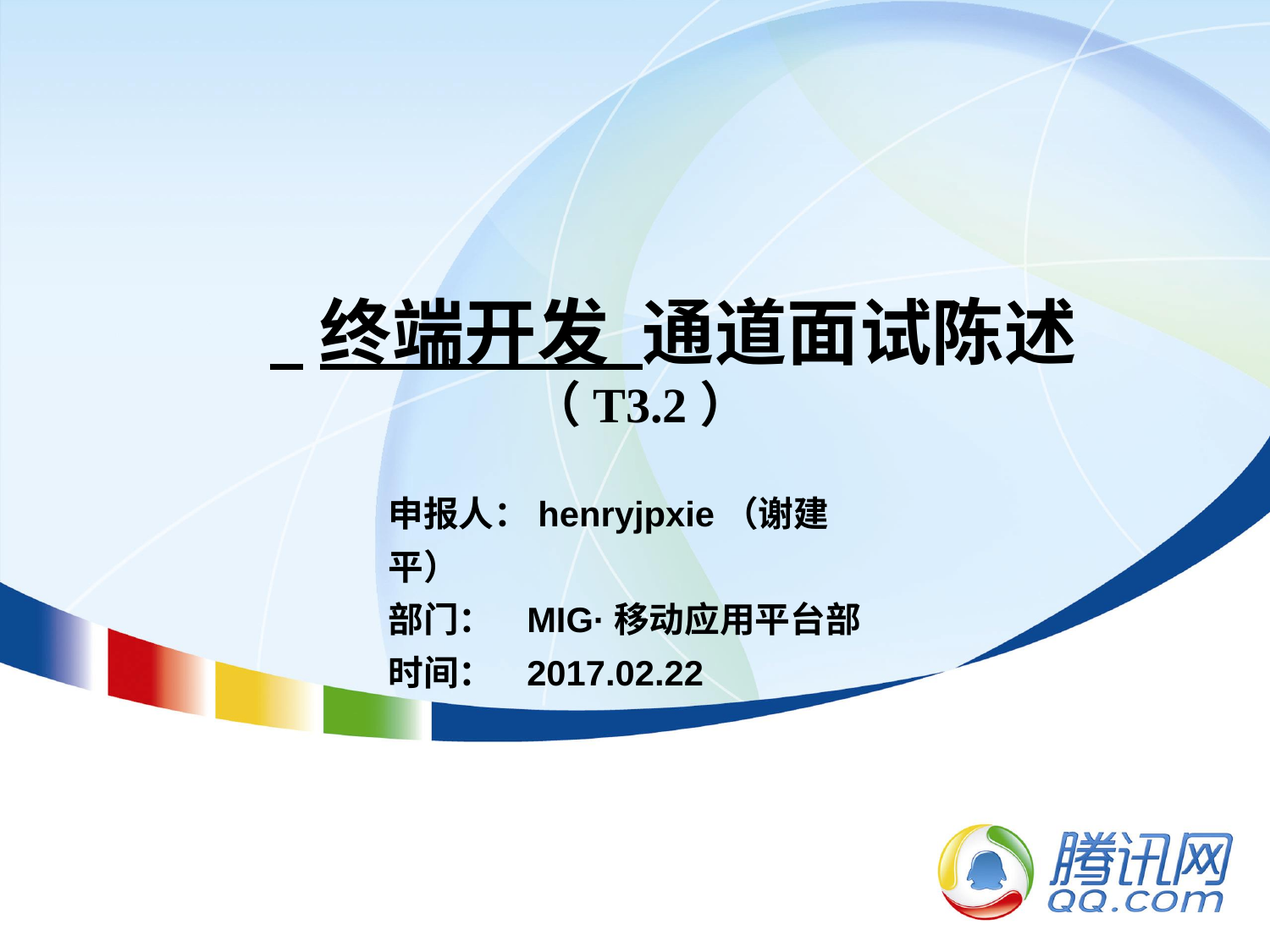

# 终端开发  通道面试陈述 （T3.2）
申报人：henryjpxie（谢建平）
部门：   MIG·移动应用平台部
时间：   2017.02.22